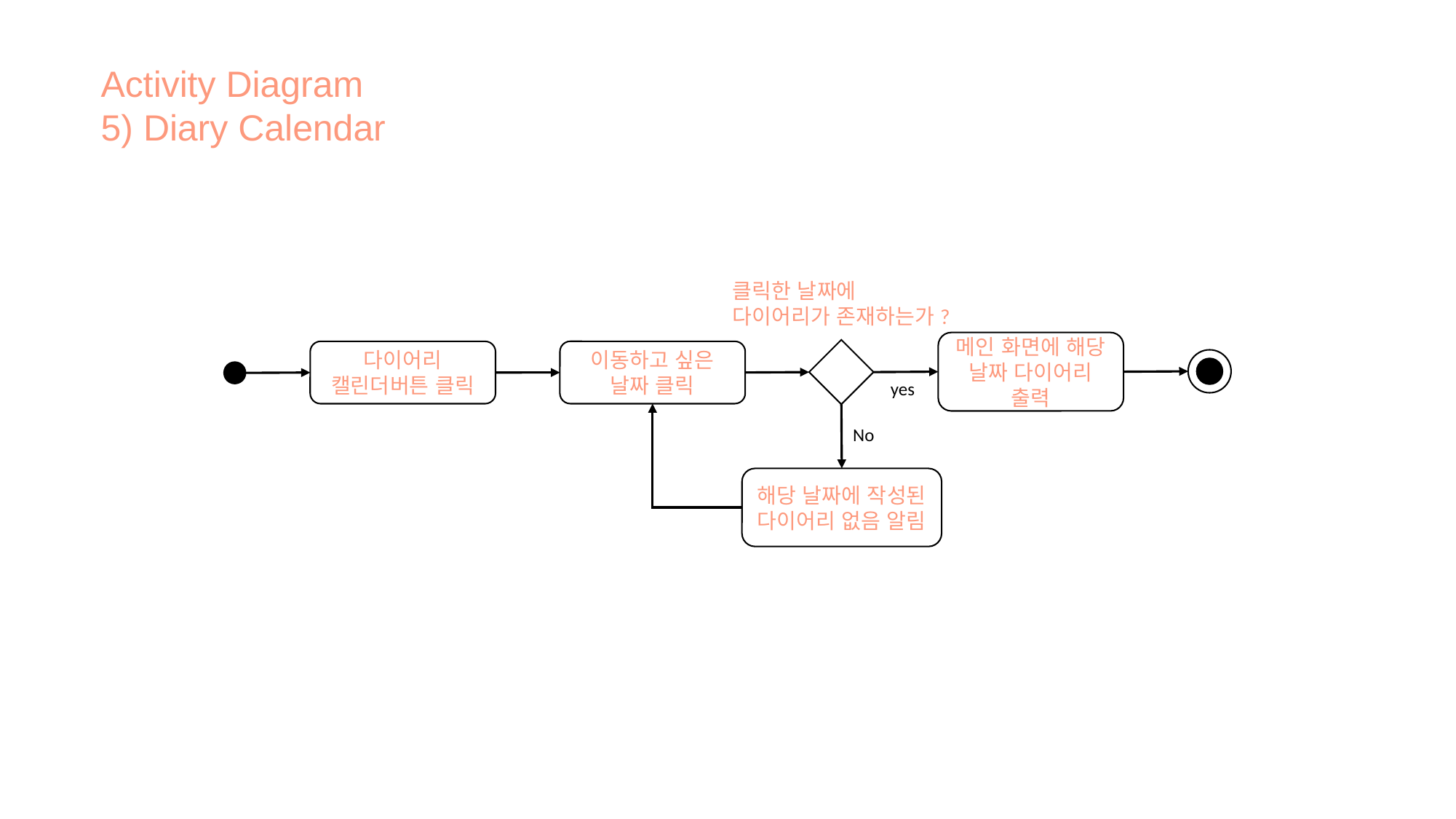

Activity Diagram
5) Diary Calendar
클릭한 날짜에
다이어리가 존재하는가?
메인 화면에 해당 날짜 다이어리 출력

이동하고 싶은 날짜 클릭
다이어리 캘린더버튼 클릭

yes
No
해당 날짜에 작성된 다이어리 없음 알림